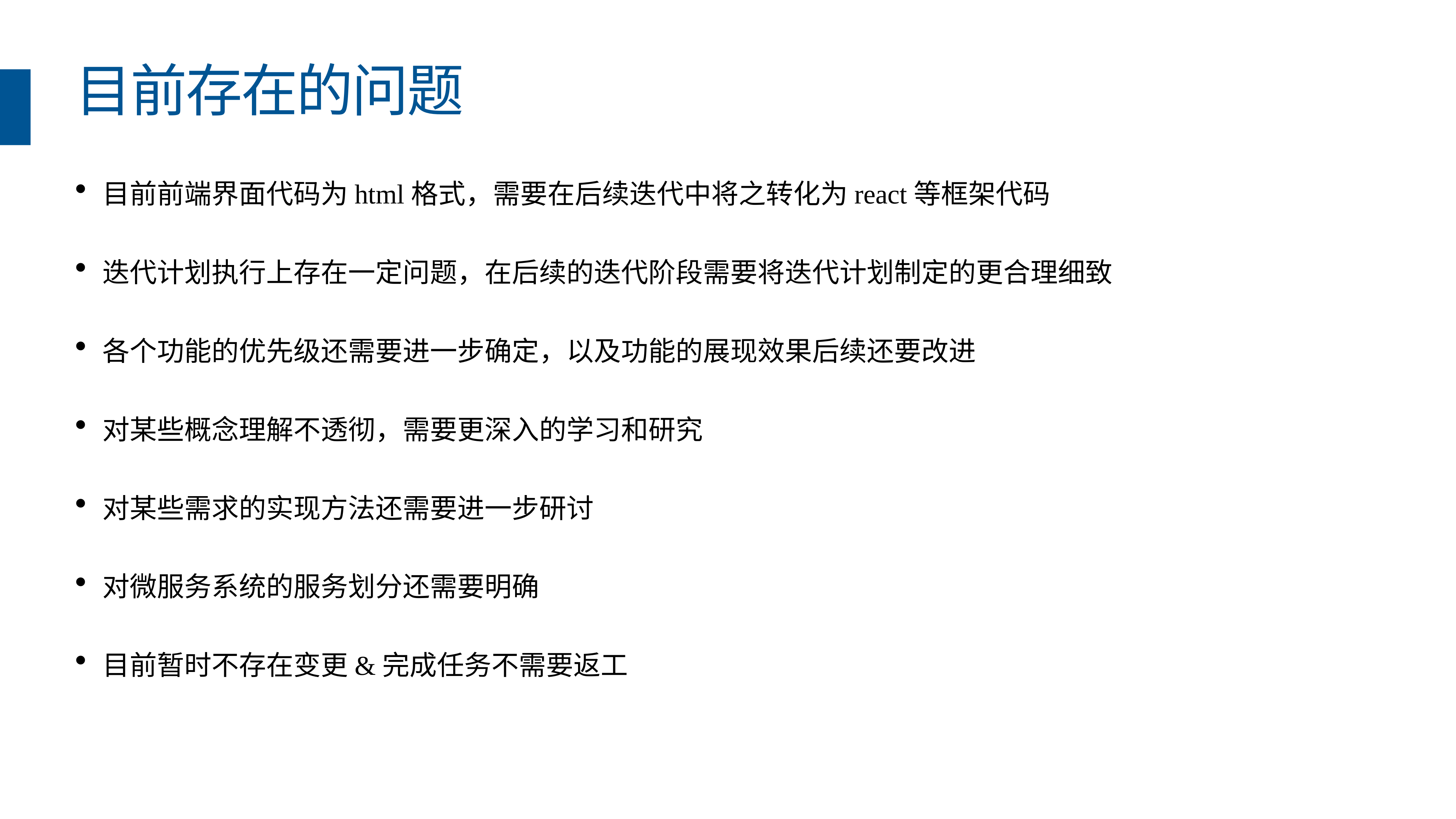

# 目前存在的问题
目前前端界面代码为html格式，需要在后续迭代中将之转化为react等框架代码

迭代计划执行上存在一定问题，在后续的迭代阶段需要将迭代计划制定的更合理细致

各个功能的优先级还需要进一步确定，以及功能的展现效果后续还要改进

对某些概念理解不透彻，需要更深入的学习和研究

对某些需求的实现方法还需要进一步研讨

对微服务系统的服务划分还需要明确

目前暂时不存在变更&完成任务不需要返工